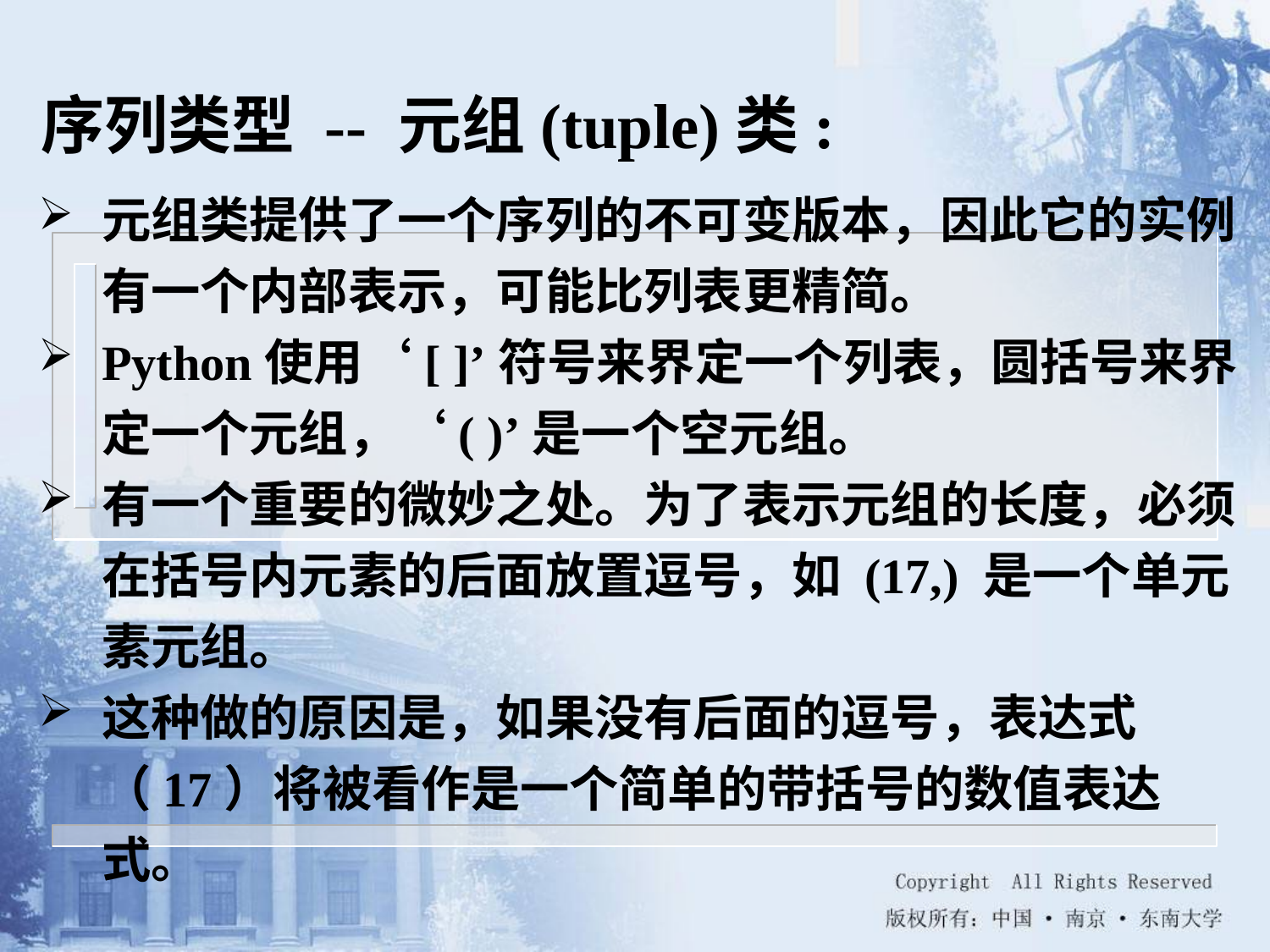

序列类型 -- 元组(tuple)类:
元组类提供了一个序列的不可变版本，因此它的实例有一个内部表示，可能比列表更精简。
Python使用‘[ ]’符号来界定一个列表，圆括号来界定一个元组，‘( )’是一个空元组。
有一个重要的微妙之处。为了表示元组的长度，必须在括号内元素的后面放置逗号，如 (17,) 是一个单元素元组。
这种做的原因是，如果没有后面的逗号，表达式（17）将被看作是一个简单的带括号的数值表达式。